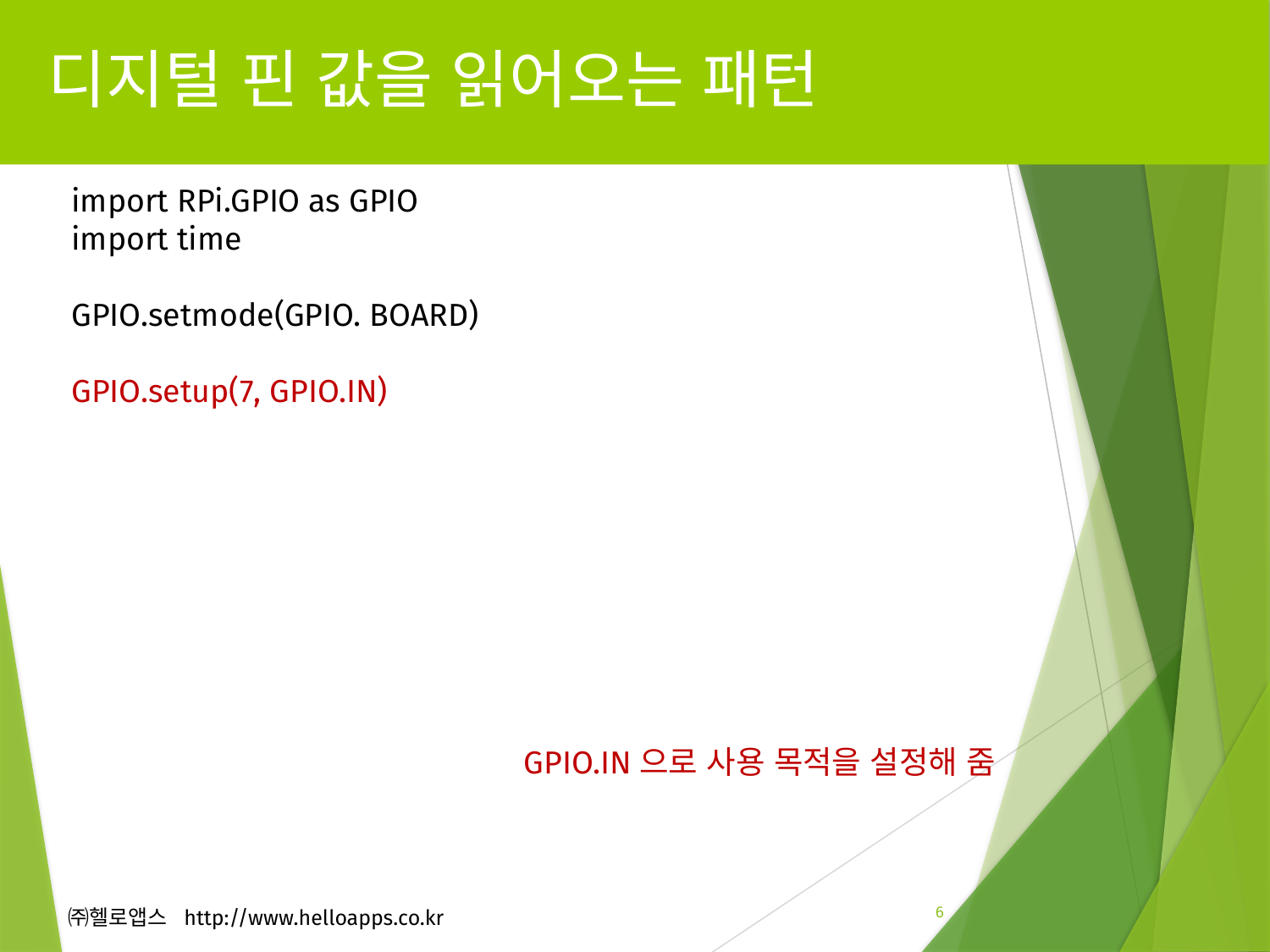

# 디지털 핀 값을 읽어오는 패턴
import RPi.GPIO as GPIO
import time

GPIO.setmode(GPIO. BOARD)

GPIO.setup(7, GPIO.IN)

GPIO.IN으로 사용 목적을 설정해 줌
6